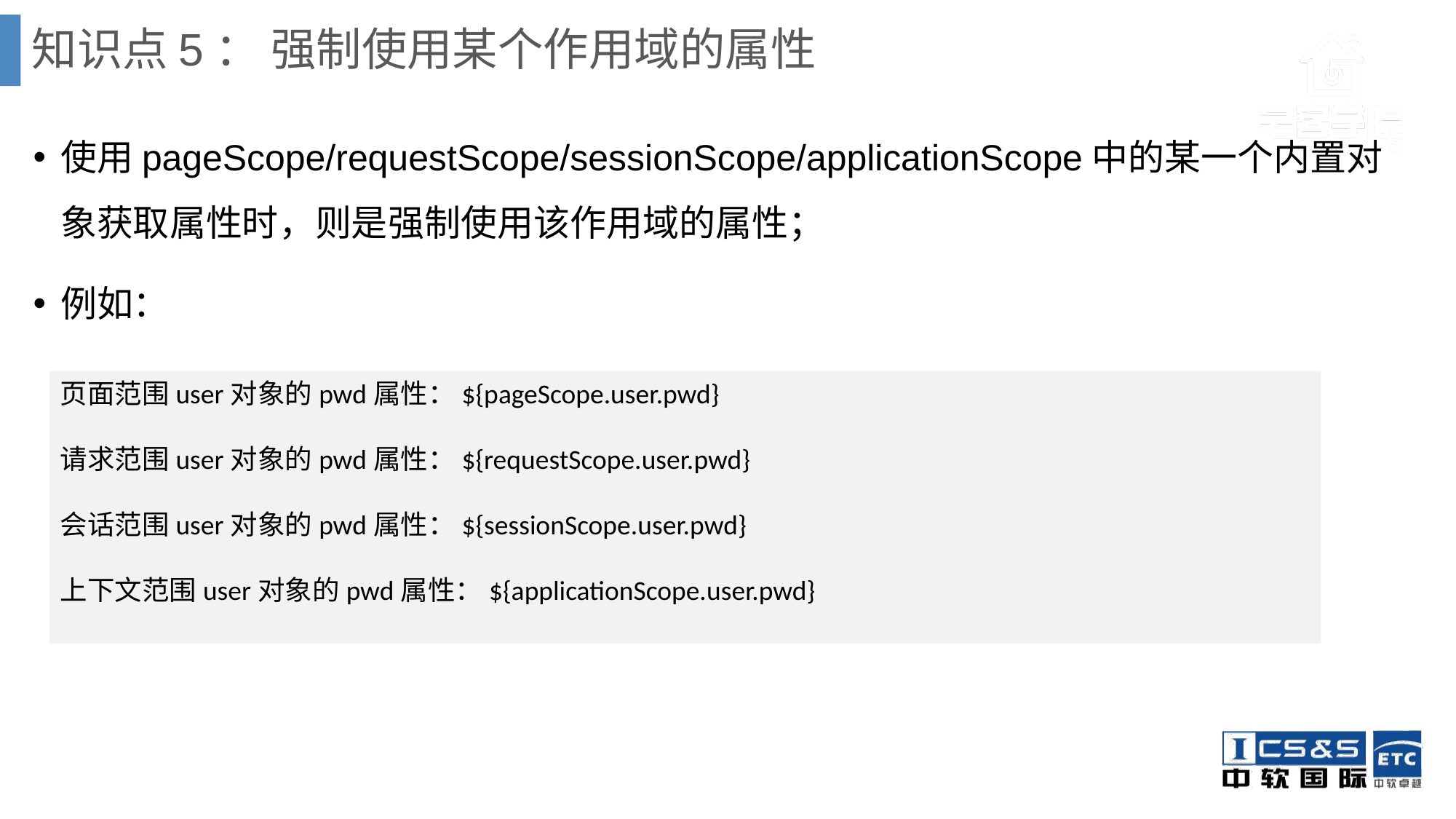

# 知识点5： 强制使用某个作用域的属性
使用pageScope/requestScope/sessionScope/applicationScope中的某一个内置对象获取属性时，则是强制使用该作用域的属性；
例如：

页面范围user对象的pwd属性：${pageScope.user.pwd}

请求范围user对象的pwd属性：${requestScope.user.pwd}

会话范围user对象的pwd属性：${sessionScope.user.pwd}

上下文范围user对象的pwd属性：${applicationScope.user.pwd}